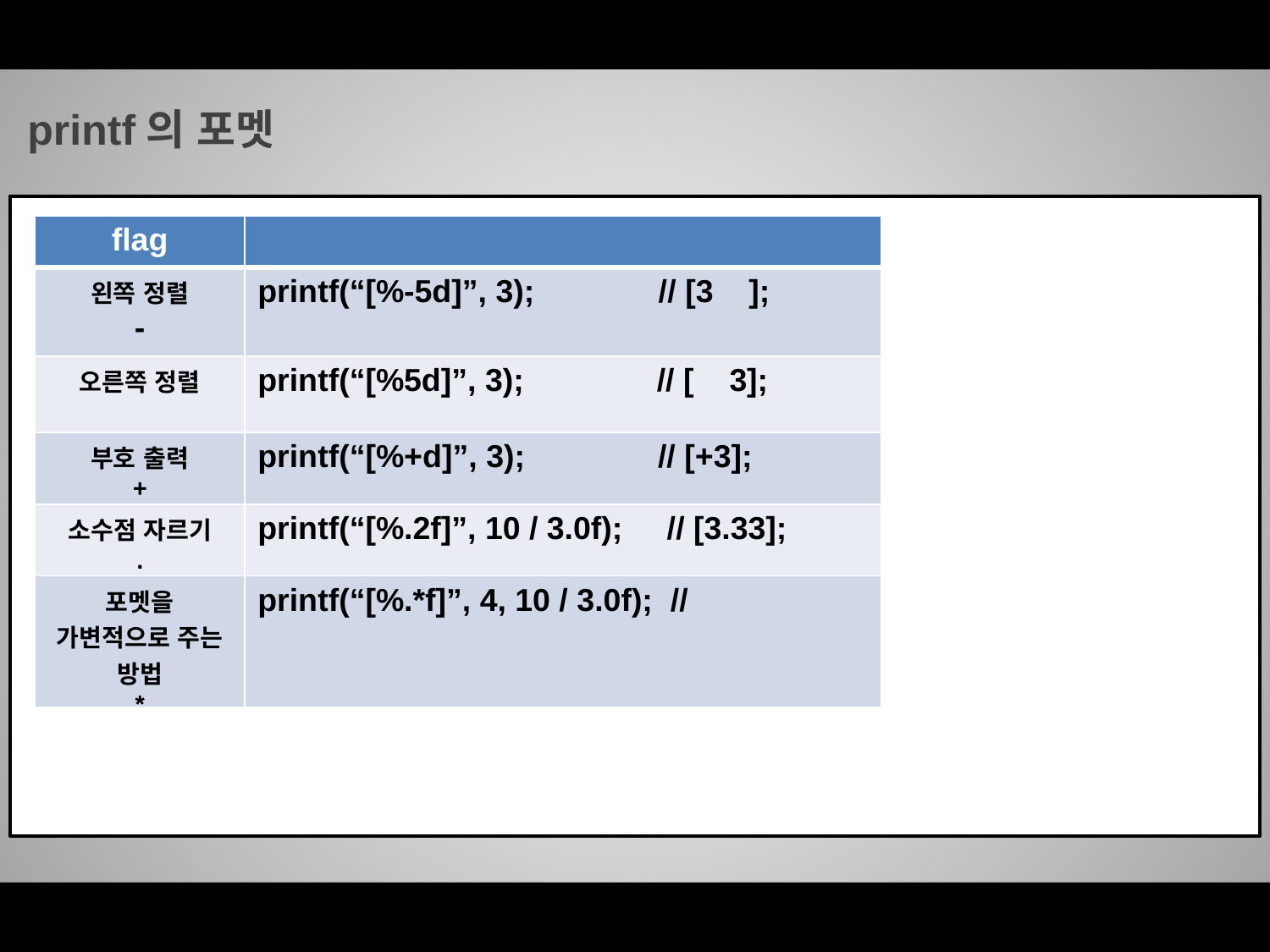

printf의 포멧

| flag |  |
| --- | --- |
| 왼쪽 정렬 - | printf(“[%-5d]”, 3); // [3 ]; |
| 오른쪽 정렬 | printf(“[%5d]”, 3); // [ 3]; |
| 부호 출력 + | printf(“[%+d]”, 3); // [+3]; |
| 소수점 자르기 . | printf(“[%.2f]”, 10 / 3.0f); // [3.33]; |
| 포멧을 가변적으로 주는 방법 \* | printf(“[%.\*f]”, 4, 10 / 3.0f); // |
11